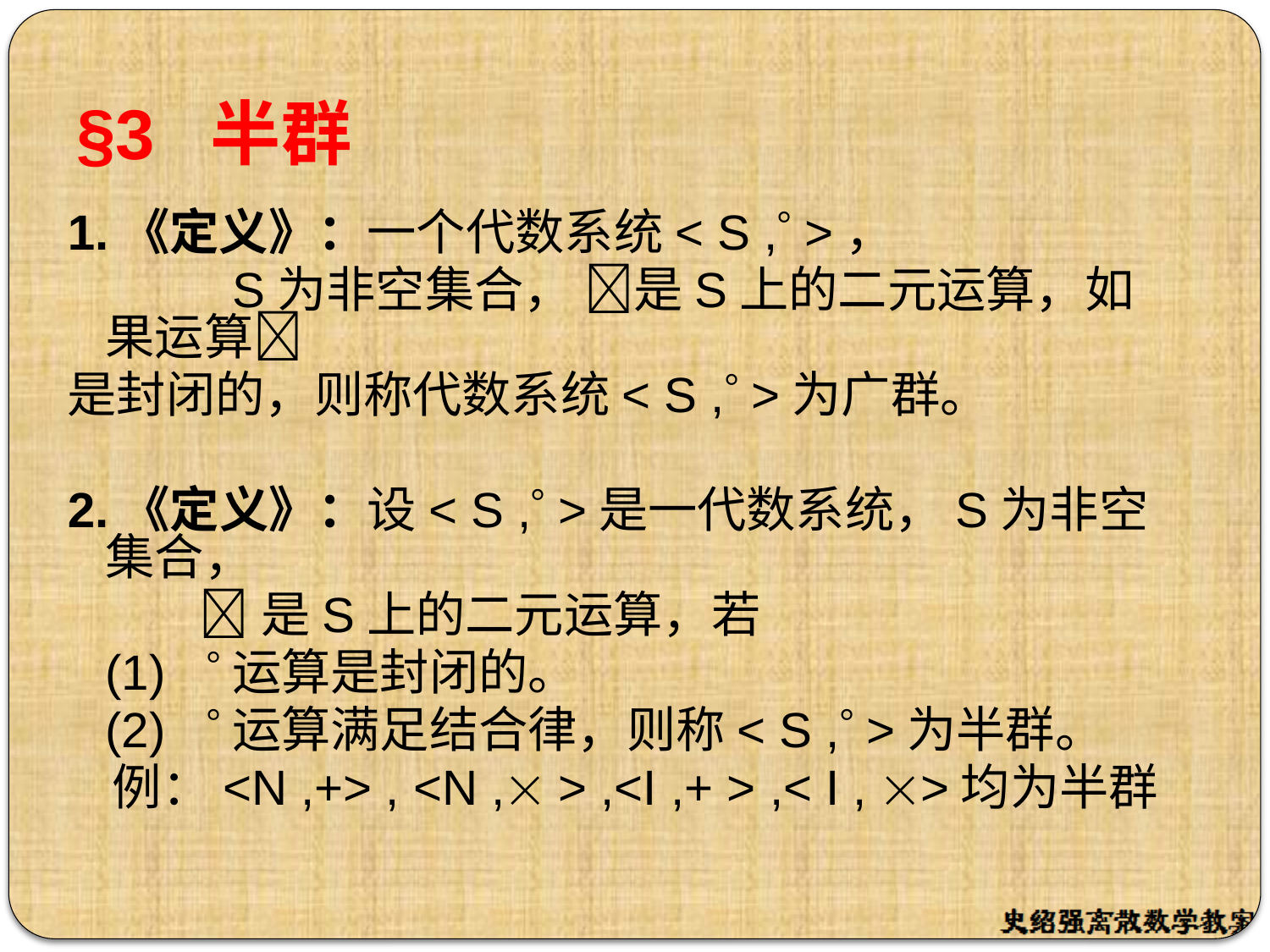

# §3  半群
1.《定义》：一个代数系统< S ,° >，
            S为非空集合， °是S上的二元运算，如果运算°
是封闭的，则称代数系统< S ,° >为广群。

2.《定义》：设< S ,° >是一代数系统，S为非空集合，
            °是S上的二元运算，若
	(1)   °运算是封闭的。
	(2)   °运算满足结合律，则称< S ,° >为半群。
   例：<N ,+> , <N ,× > ,<I ,+ > ,< I , ×>均为半群